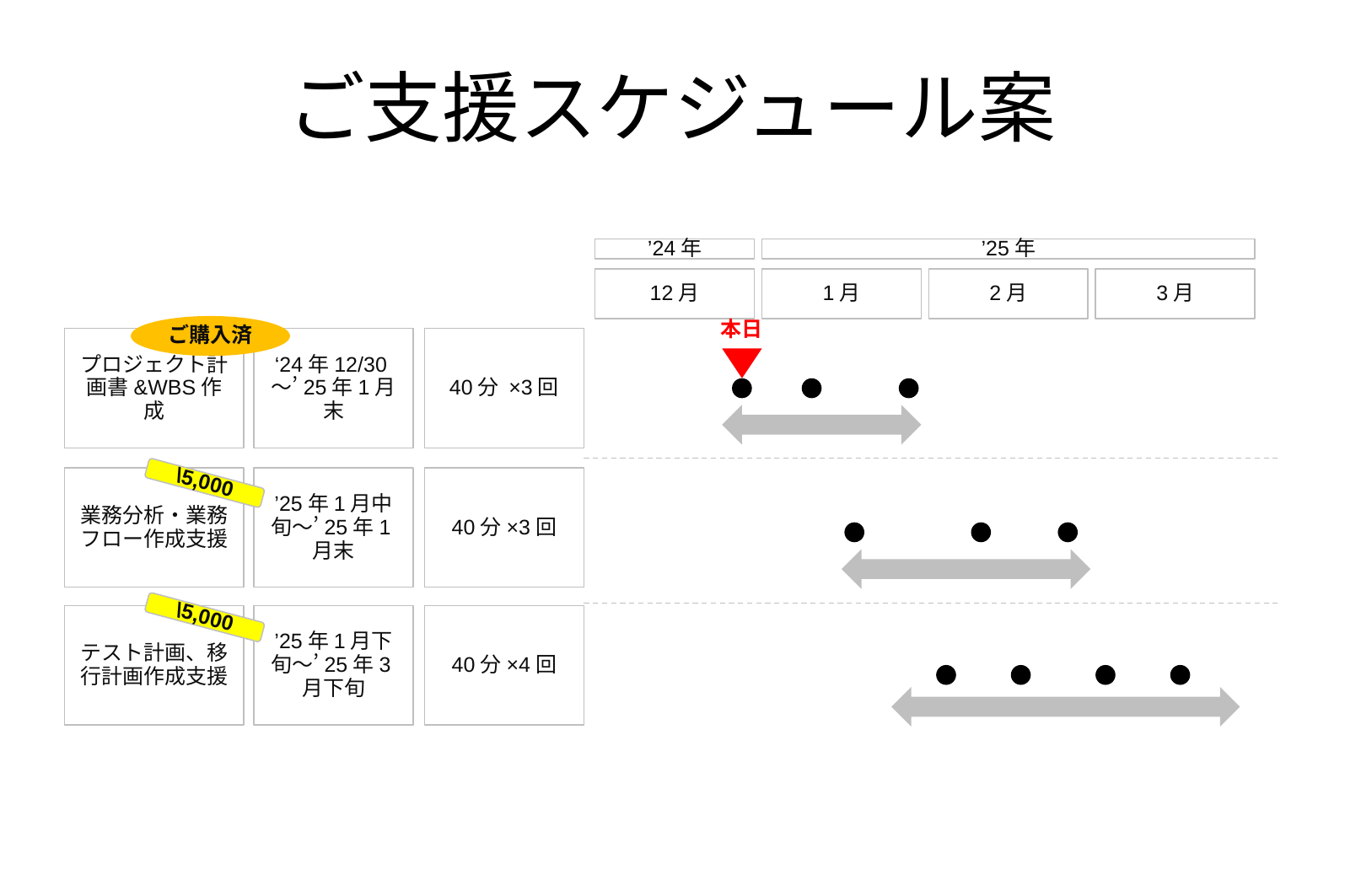

# ご支援スケジュール案
’24年
’25年
12月
1月
2月
3月
本日
ご購入済
プロジェクト計画書&WBS作成
‘24年12/30～’25年1月末
40分 ×3回

業務分析・業務フロー作成支援
’25年1月中旬～’25年1月末
40分×3回
\5,000

テスト計画、移行計画作成支援
’25年1月下旬～’25年3月下旬
40分×4回
\5,000